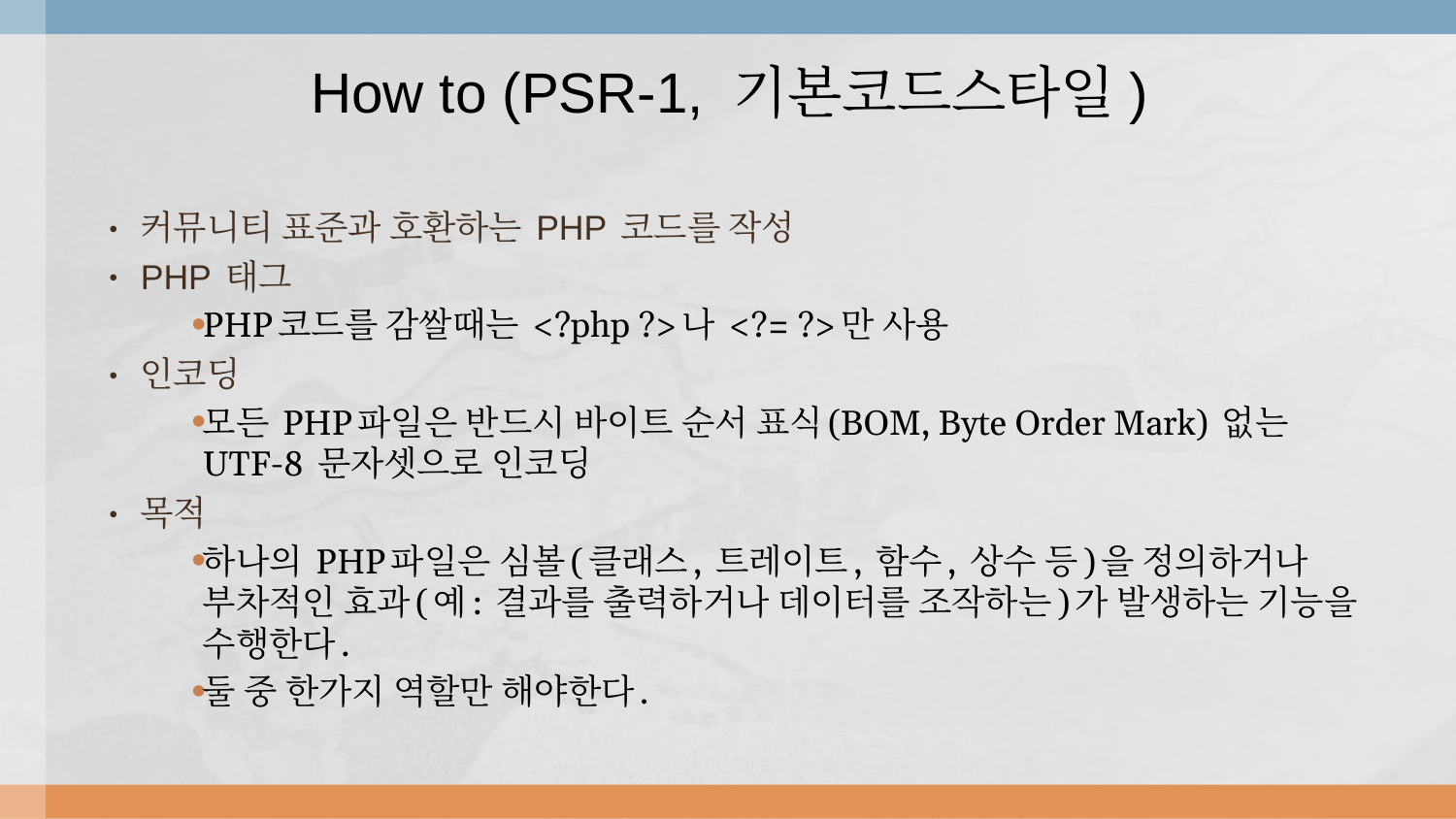

# How to (PSR-1, 기본코드스타일)
커뮤니티 표준과 호환하는 PHP 코드를 작성
PHP 태그
PHP코드를 감쌀때는 <?php ?>나 <?= ?>만 사용
인코딩
모든 PHP파일은 반드시 바이트 순서 표식(BOM, Byte Order Mark) 없는 UTF-8 문자셋으로 인코딩
목적
하나의 PHP파일은 심볼(클래스, 트레이트, 함수, 상수 등)을 정의하거나 부차적인 효과(예: 결과를 출력하거나 데이터를 조작하는)가 발생하는 기능을 수행한다.
둘 중 한가지 역할만 해야한다.